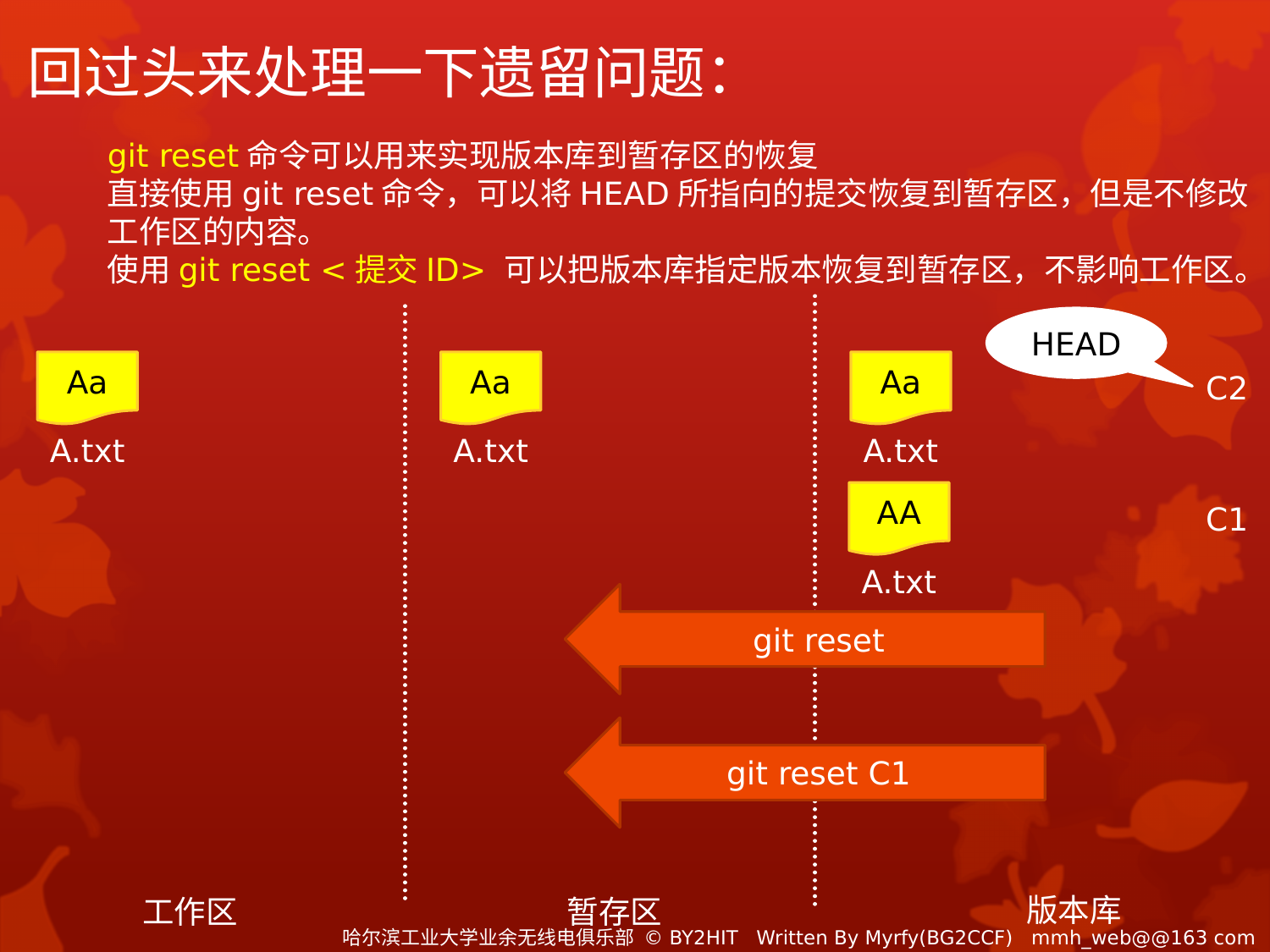

# 回过头来处理一下遗留问题：
git reset命令可以用来实现版本库到暂存区的恢复
直接使用git reset命令，可以将HEAD所指向的提交恢复到暂存区，但是不修改工作区的内容。
使用git reset <提交ID> 可以把版本库指定版本恢复到暂存区，不影响工作区。
HEAD
Aa
A.txt
Aa
A.txt
Aa
A.txt
C2
AA
A.txt
C1
git reset
git reset C1
版本库
工作区
暂存区